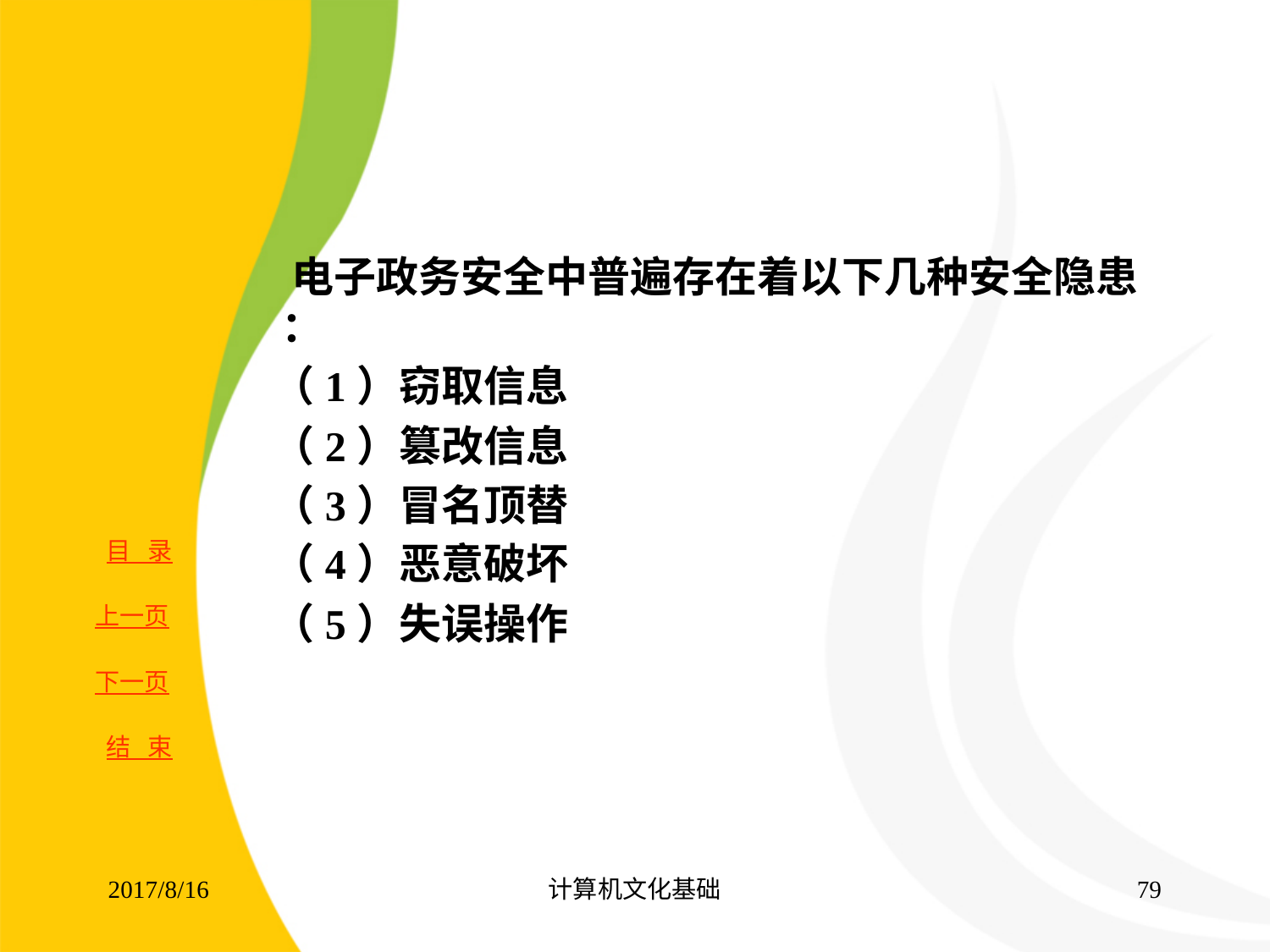

电子政务安全中普遍存在着以下几种安全隐患 ：
    （1）窃取信息
    （2）篡改信息
    （3）冒名顶替
    （4）恶意破坏
    （5）失误操作
2017/8/16
计算机文化基础
79